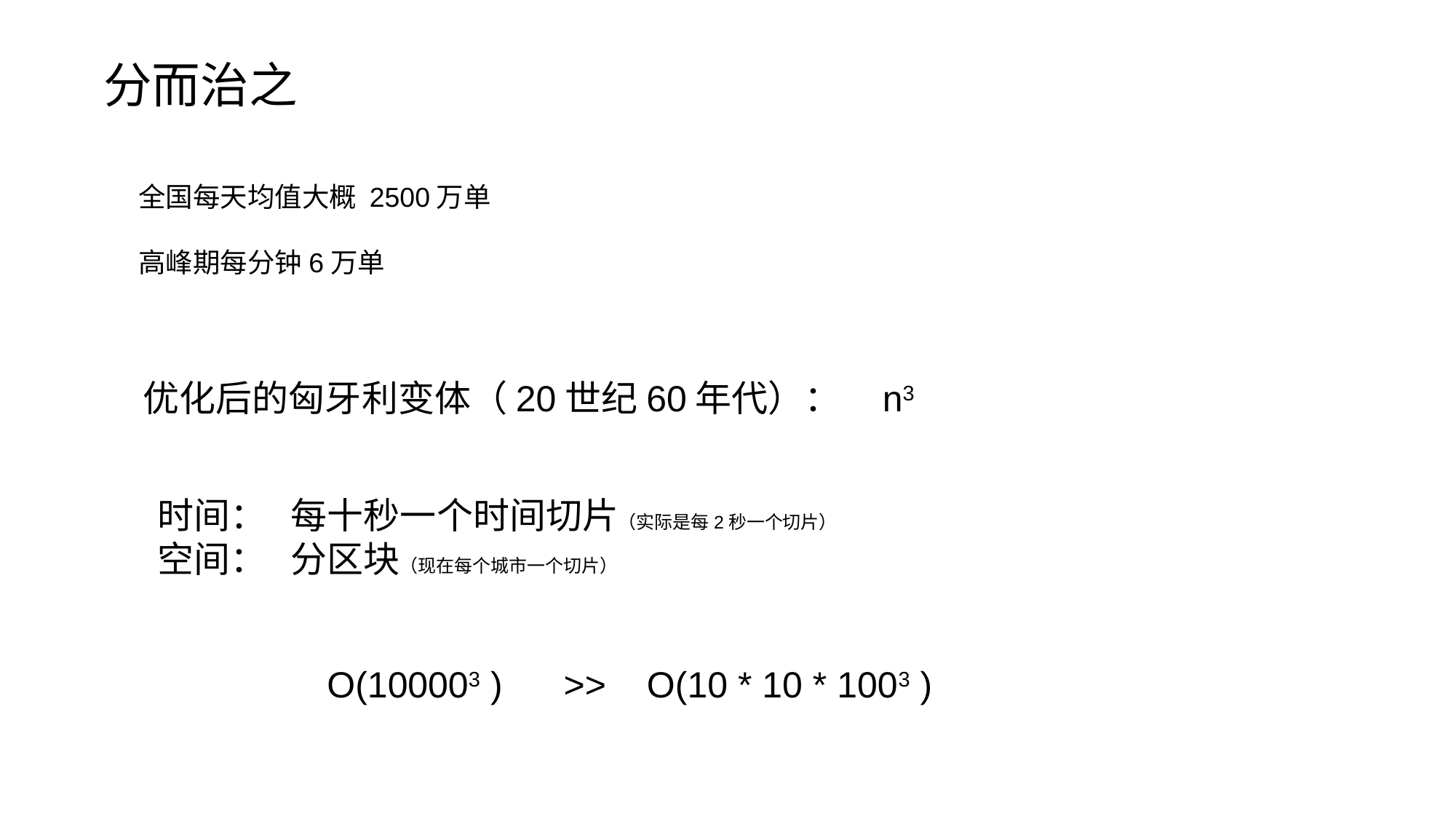

分而治之
全国每天均值大概 2500万单

高峰期每分钟6万单
优化后的匈牙利变体（20世纪60年代）：    n3
时间：   每十秒一个时间切片（实际是每2秒一个切片）
空间：   分区块（现在每个城市一个切片）
O(100003 )      >>    O(10 * 10 * 1003 )